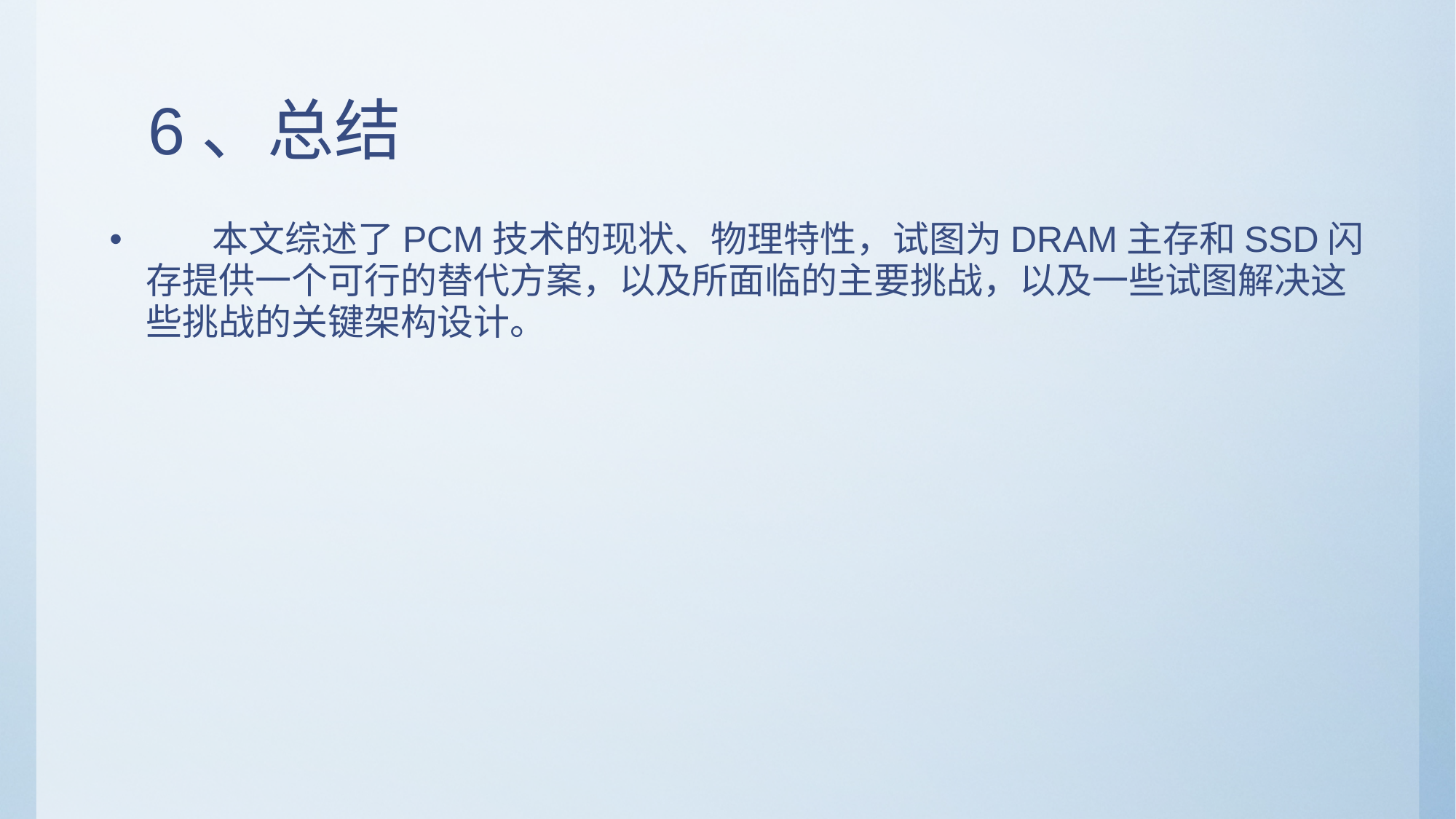

# 6、总结
       本文综述了PCM技术的现状、物理特性，试图为DRAM主存和SSD闪存提供一个可行的替代方案，以及所面临的主要挑战，以及一些试图解决这些挑战的关键架构设计。